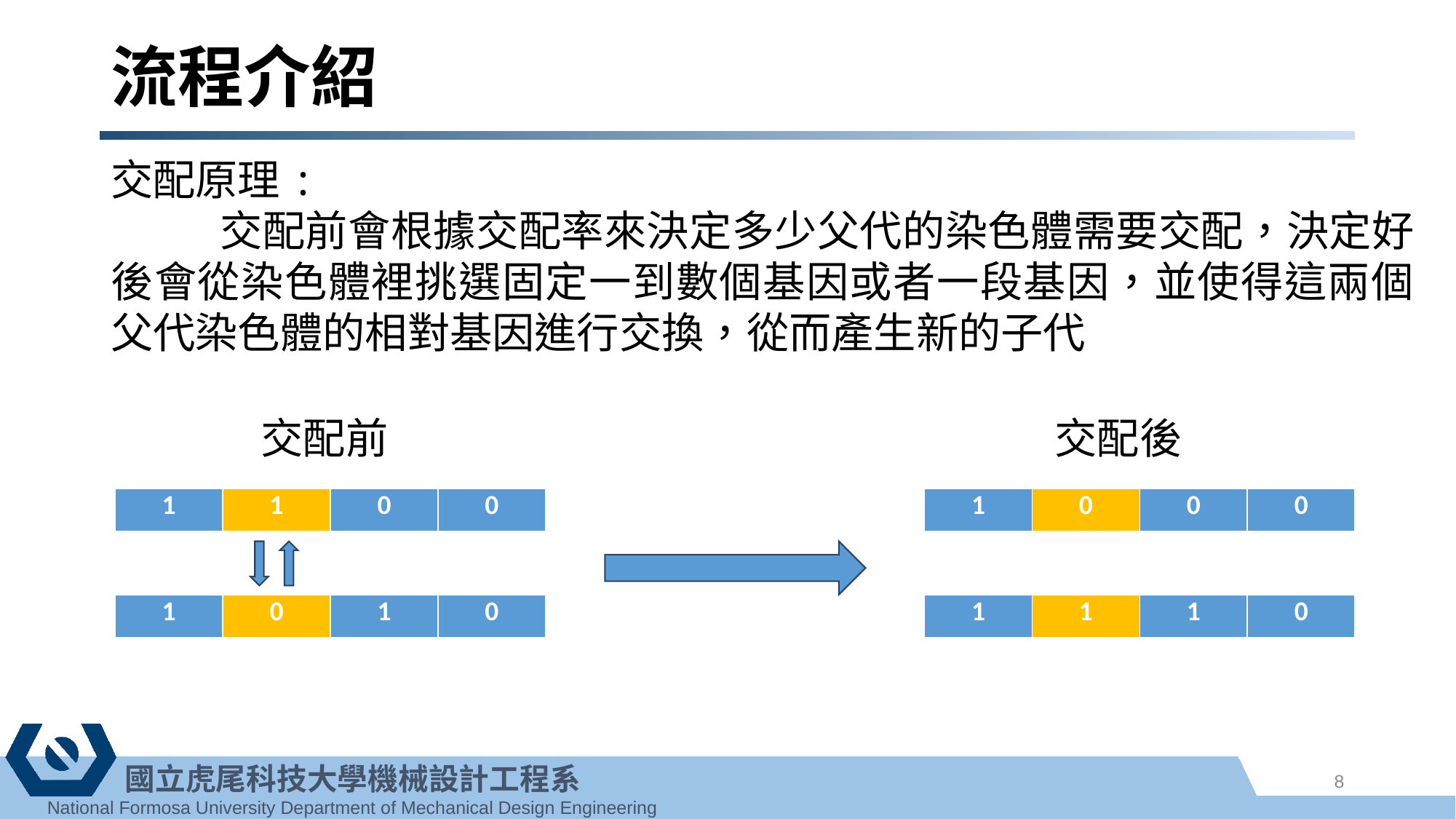

# 流程介紹
交配原理:
	交配前會根據交配率來決定多少父代的染色體需要交配，決定好後會從染色體裡挑選固定一到數個基因或者一段基因，並使得這兩個父代染色體的相對基因進行交換，從而產生新的子代
交配前
交配後
| 1 | 1 | 0 | 0 |
| --- | --- | --- | --- |
| 1 | 0 | 0 | 0 |
| --- | --- | --- | --- |

| 1 | 0 | 1 | 0 |
| --- | --- | --- | --- |
| 1 | 1 | 1 | 0 |
| --- | --- | --- | --- |
8